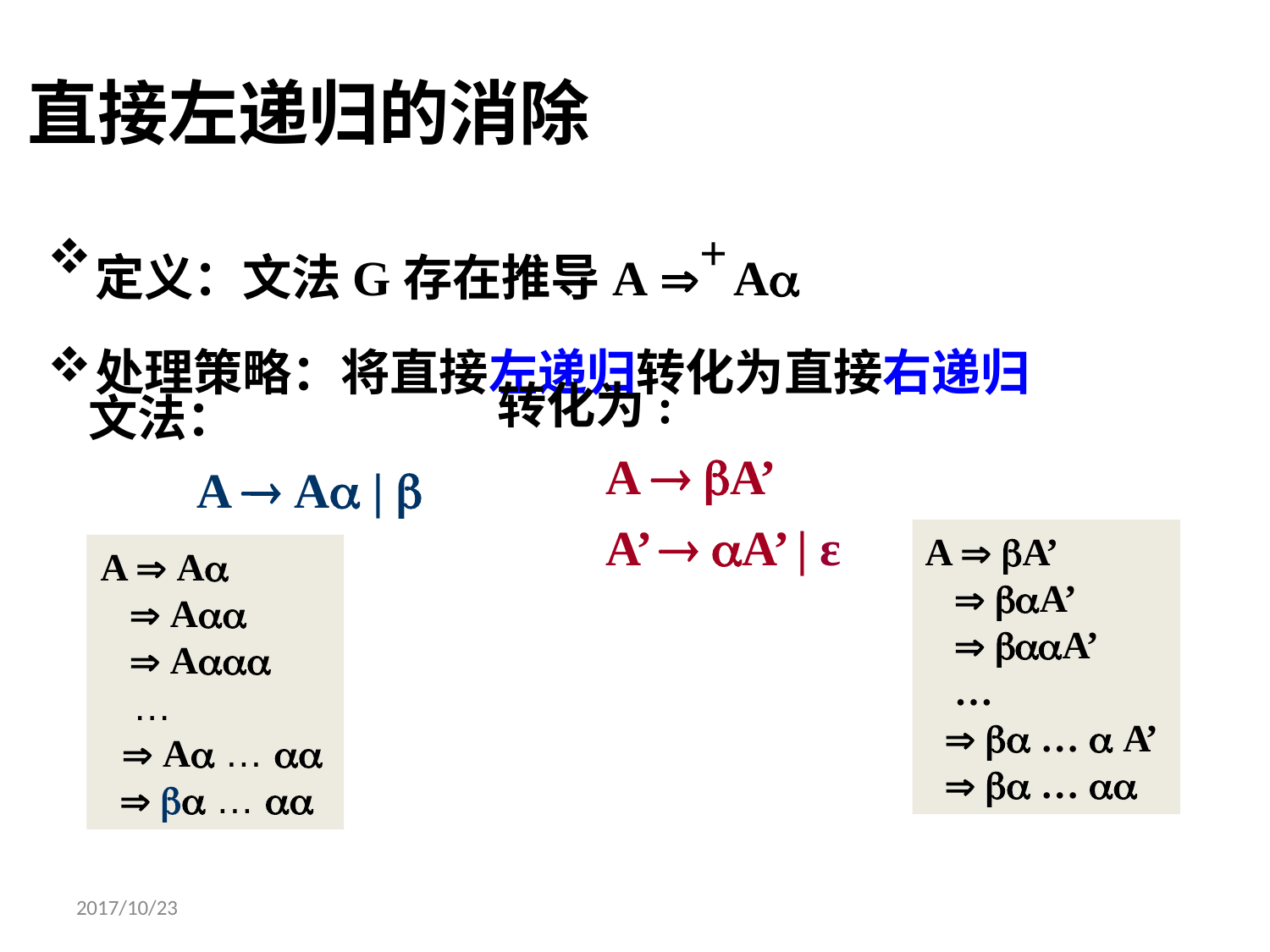

# 直接左递归的消除
定义：文法G存在推导A ⇒+	Aα
处理策略：将直接左递归转化为直接右递归
转化为:
A → βA’
A’ → αA’ | ε
文法：
A → Aα | β

A ⇒ βA’
⇒ βαA’
⇒ βααA’
…
⇒ βα … α A’
⇒ βα … αα

A ⇒ Aα
⇒ Aαα
⇒ Aααα
…
⇒ Aα … αα
⇒ βα … αα
2017/10/23
13